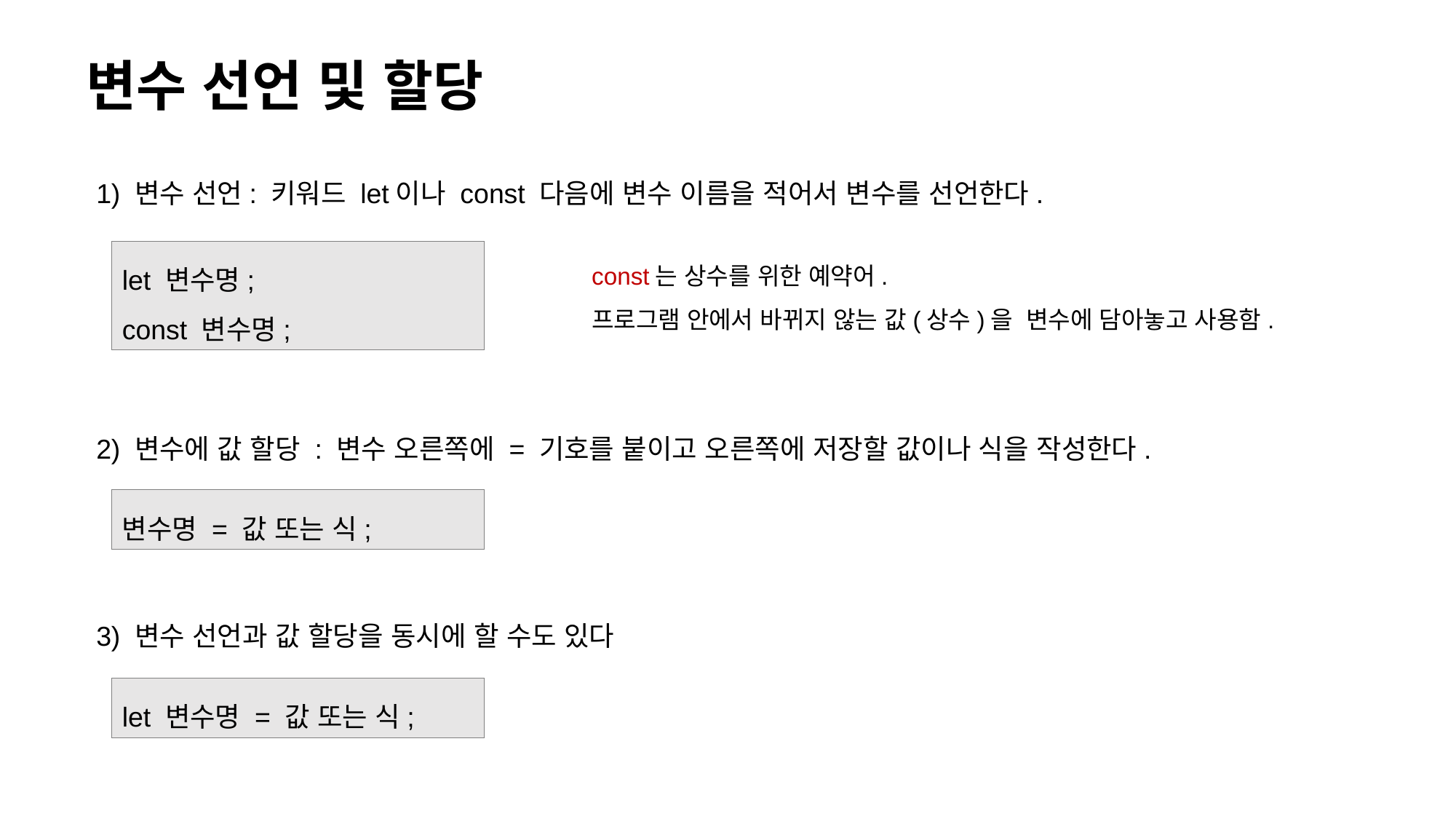

# 변수 선언 및 할당
1) 변수 선언: 키워드 let이나 const 다음에 변수 이름을 적어서 변수를 선언한다.
let 변수명;
const 변수명;
const는 상수를 위한 예약어.
프로그램 안에서 바뀌지 않는 값(상수)을  변수에 담아놓고 사용함.
2) 변수에 값 할당 : 변수 오른쪽에 = 기호를 붙이고 오른쪽에 저장할 값이나 식을 작성한다.
변수명 = 값 또는 식;
3) 변수 선언과 값 할당을 동시에 할 수도 있다
let 변수명 = 값 또는 식;